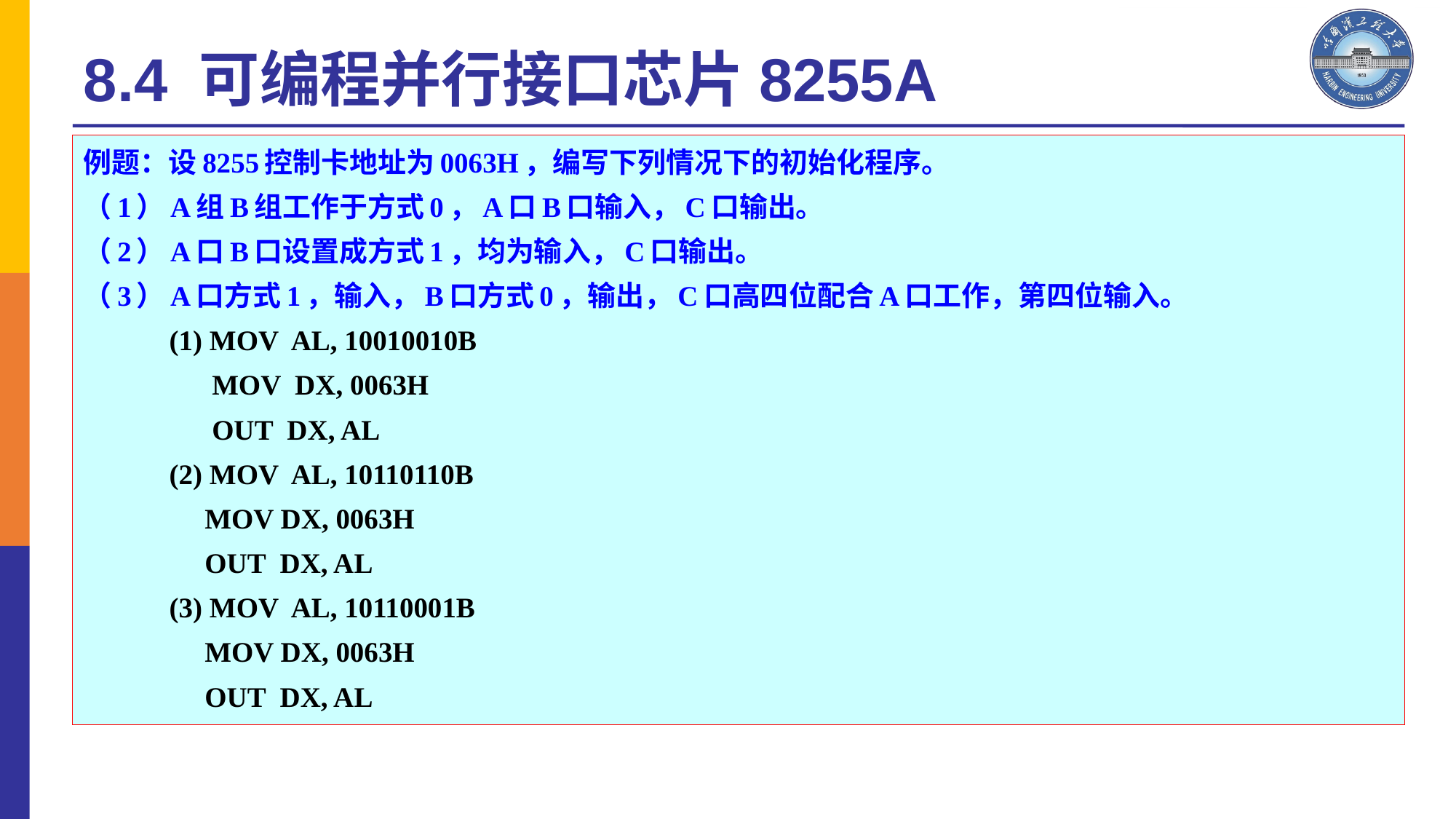

8.4 可编程并行接口芯片8255A

例题：设8255控制卡地址为0063H，编写下列情况下的初始化程序。
（1）A组B组工作于方式0，A口B口输入，C口输出。
（2）A口B口设置成方式1，均为输入，C口输出。
（3）A口方式1，输入，B口方式0，输出，C口高四位配合A口工作，第四位输入。
(1) MOV  AL, 10010010B
      MOV  DX, 0063H
      OUT  DX, AL
(2) MOV  AL, 10110110B
     MOV DX, 0063H
     OUT  DX, AL
(3) MOV  AL, 10110001B
     MOV DX, 0063H
     OUT  DX, AL